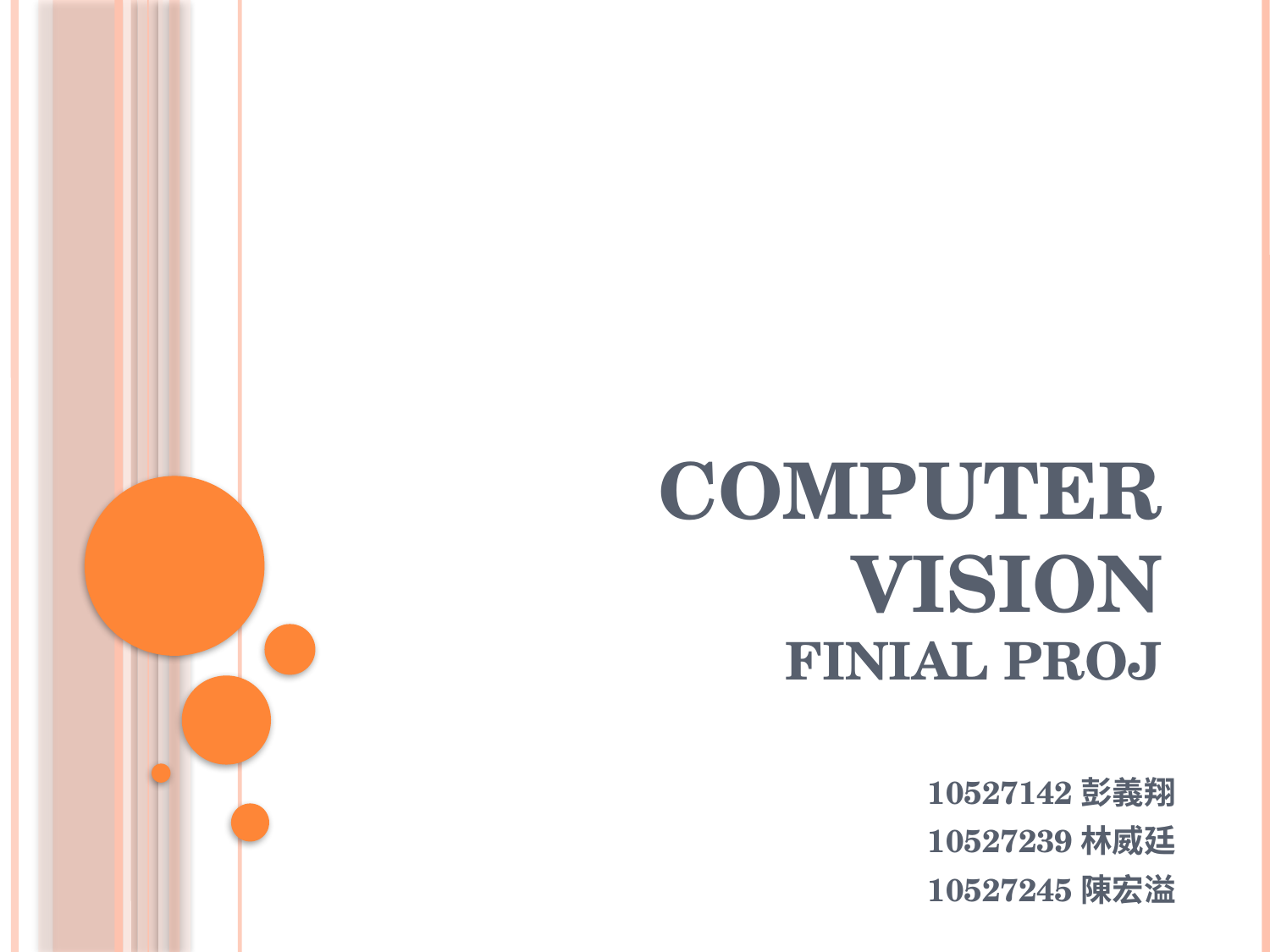

# Computer vision finial proj
10527142彭義翔
10527239林威廷
10527245陳宏溢